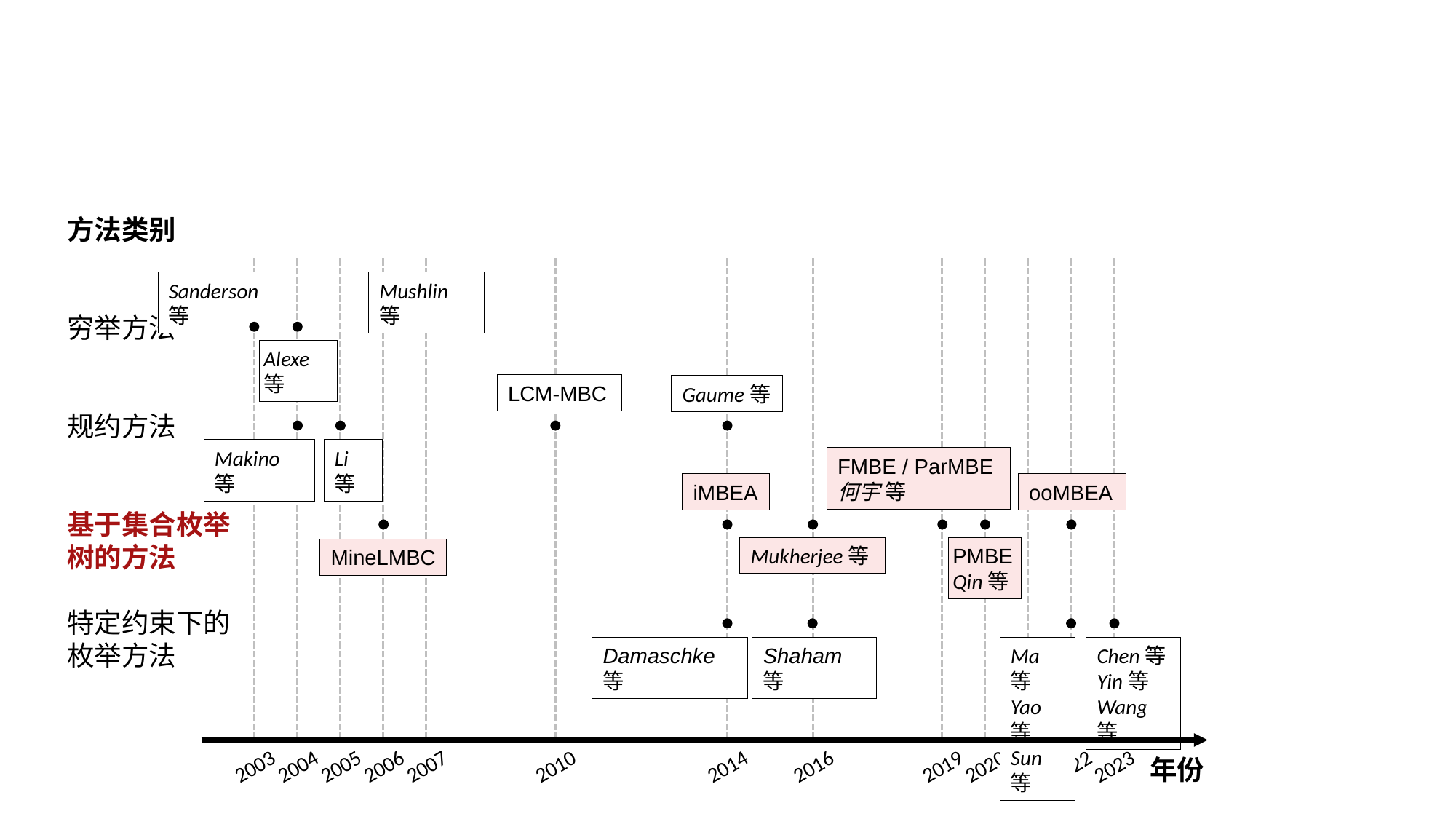

方法类别

穷举方法

规约方法

基于集合枚举树的方法

特定约束下的枚举方法
Sanderson等
Mushlin等

Alexe等
LCM-MBC
Gaume等

Li等
Makino等
FMBE / ParMBE
何宇 等
iMBEA
ooMBEA

Mukherjee等
PMBE
Qin等
MineLMBC

Damaschke等
Shaham等
Ma等
Yao等
Sun等
Chen等
Yin等
Wang等
年份
2003
2004
2005
2006
2007
2010
2014
2016
2019
2020
2021
2022
2023